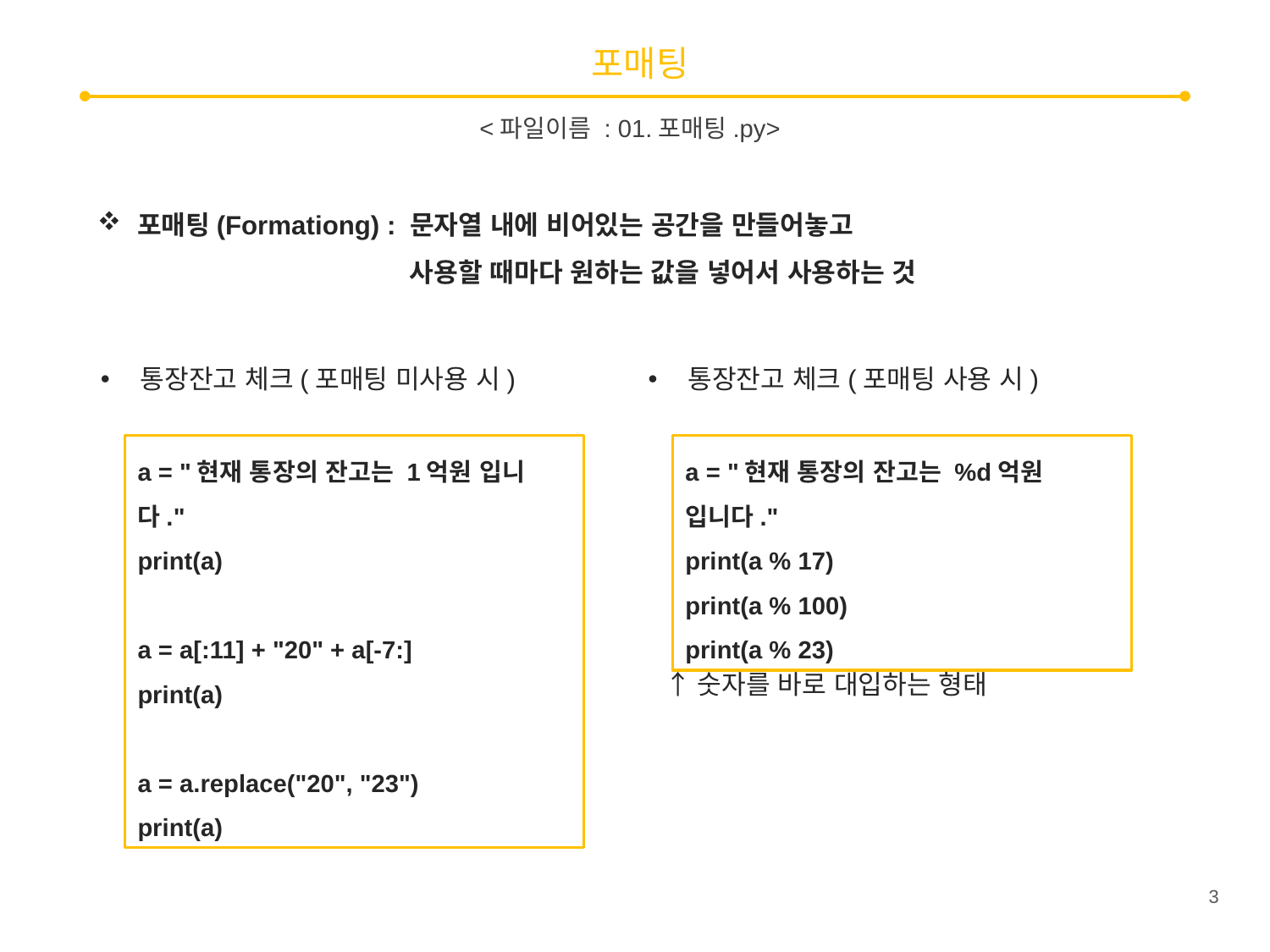

# 포매팅
<파일이름 : 01.포매팅.py>
포매팅(Formationg) : 문자열 내에 비어있는 공간을 만들어놓고
       사용할 때마다 원하는 값을 넣어서 사용하는 것
통장잔고 체크(포매팅 미사용 시)
통장잔고 체크(포매팅 사용 시)
a = "현재 통장의 잔고는 1억원 입니다."
print(a)

a = a[:11] + "20" + a[-7:]
print(a)

a = a.replace("20", "23")
print(a)
a = "현재 통장의 잔고는 %d억원 입니다."
print(a % 17)
print(a % 100)
print(a % 23)
↑숫자를 바로 대입하는 형태